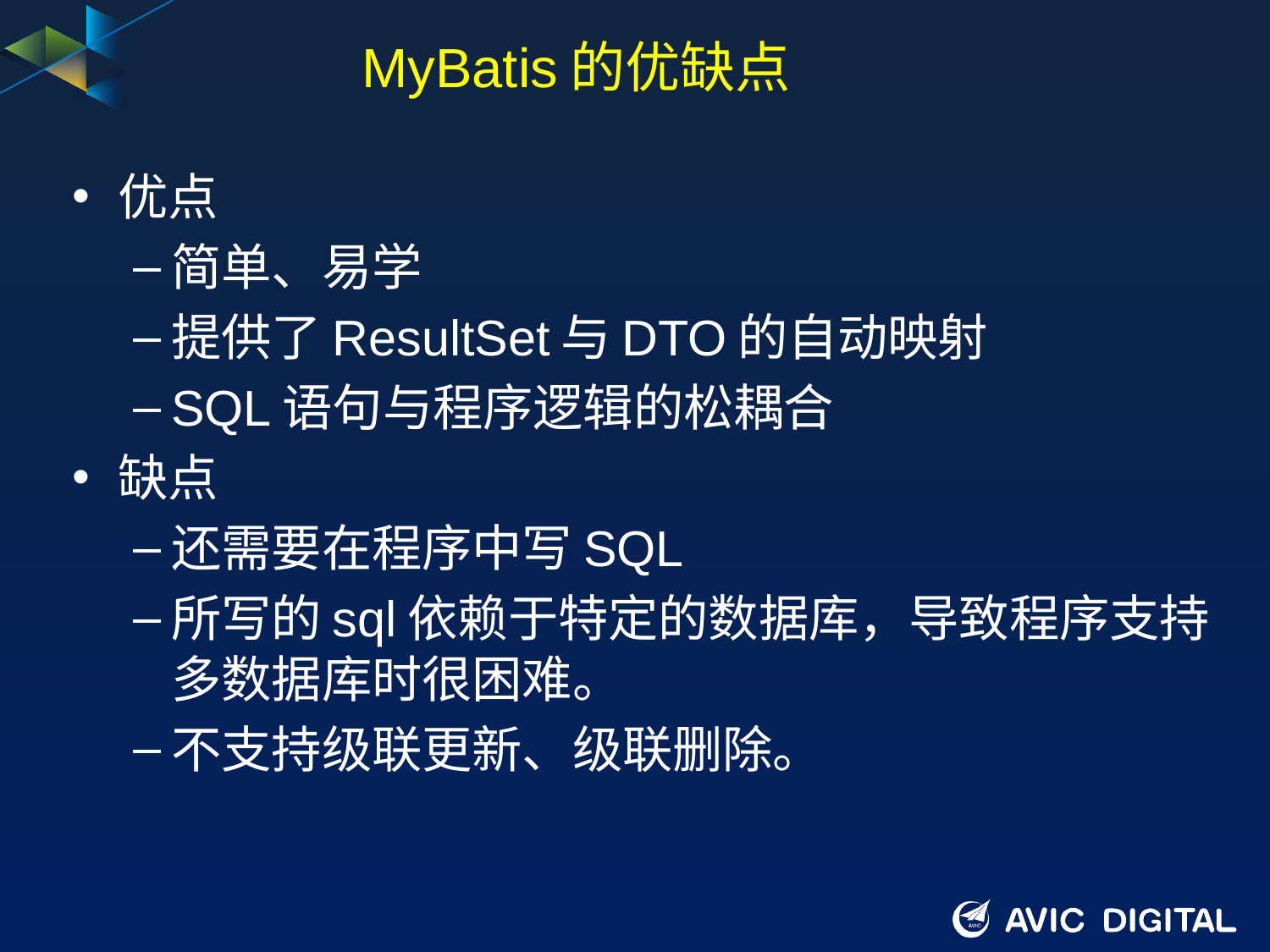

# MyBatis的优缺点
优点
简单、易学
提供了ResultSet与DTO的自动映射
SQL语句与程序逻辑的松耦合
缺点
还需要在程序中写SQL
所写的sql依赖于特定的数据库，导致程序支持多数据库时很困难。
不支持级联更新、级联删除。